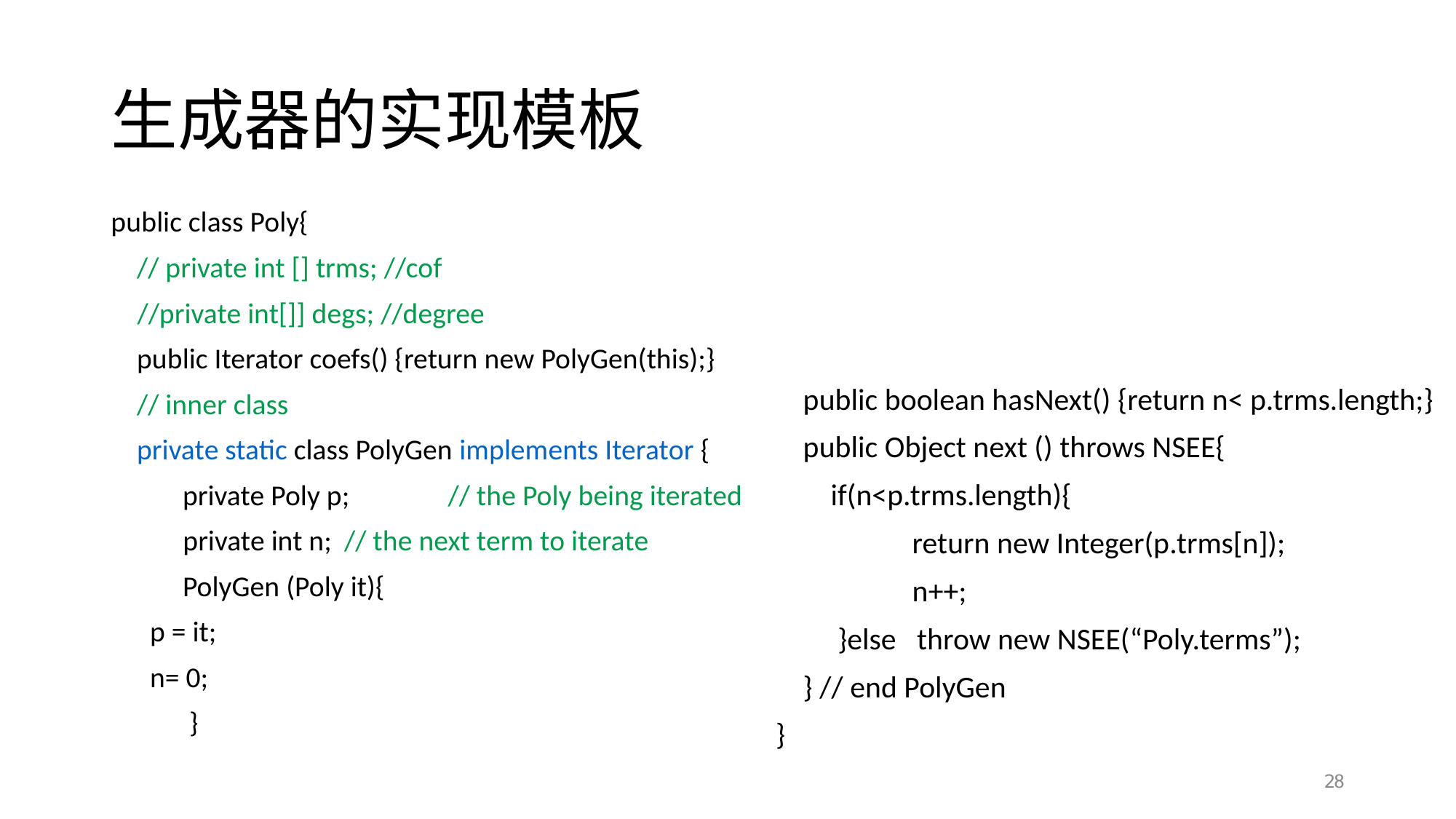

# 生成器的实现模板
public class Poly{
	// private int [] trms; //cof
    //private int[]] degs; //degree
	public Iterator coefs() {return new PolyGen(this);}
	// inner class
	private static class PolyGen implements Iterator {
	       private Poly p; 	// the Poly being iterated
           private int n; 	// the next term to iterate
	       PolyGen (Poly it){
		  p = it;
  		  n= 0;
	        }
	public boolean hasNext() {return n< p.trms.length;}
	public Object next () throws NSEE{
	    if(n<p.trms.length){
        	return new Integer(p.trms[n]);
         	n++;
	     }else   throw new NSEE(“Poly.terms”);
	} // end PolyGen
}
28